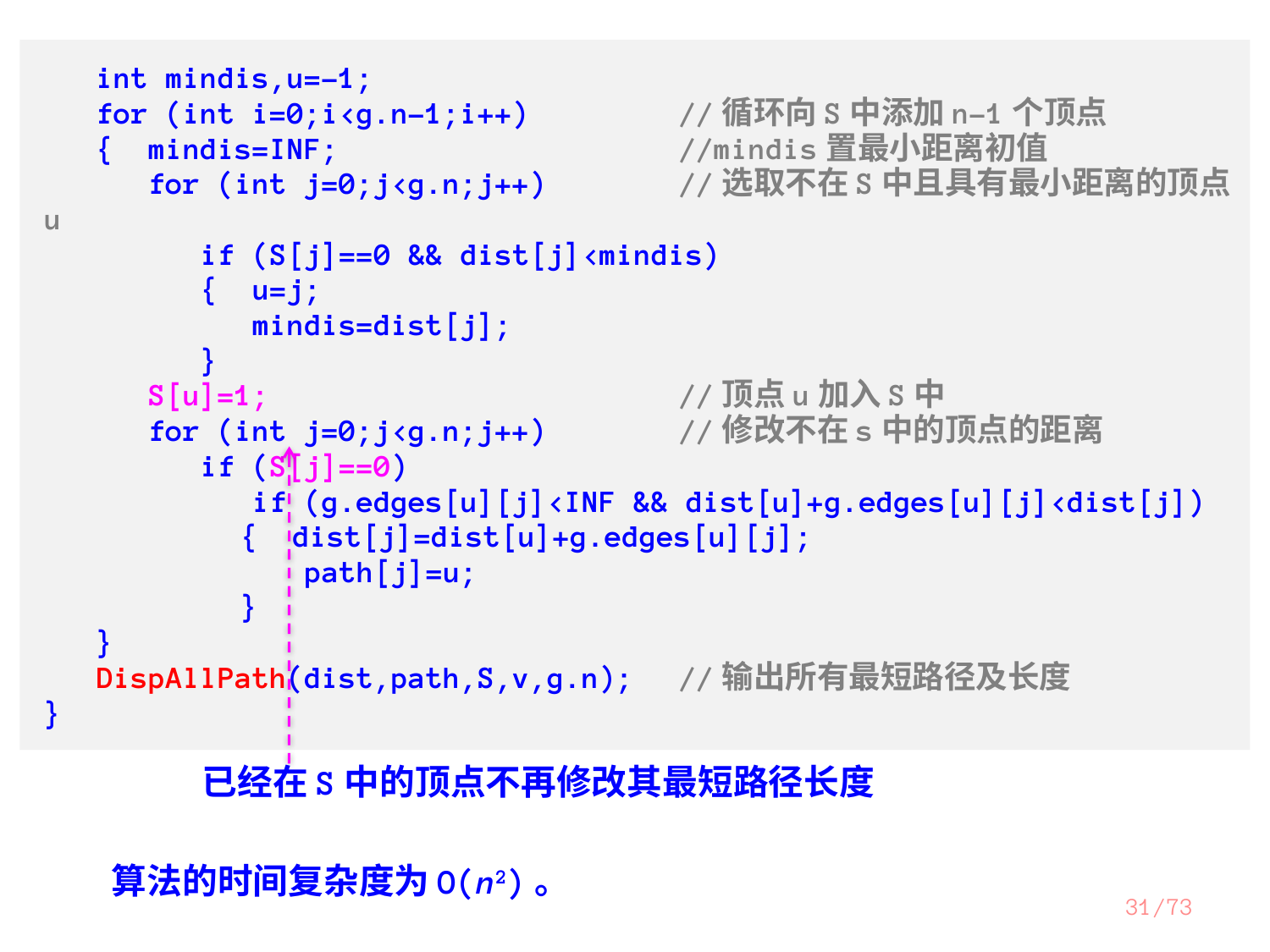

int mindis,u=-1;
   for (int i=0;i<g.n-1;i++)		//循环向S中添加n-1个顶点
   {  mindis=INF;			//mindis置最小距离初值
      for (int j=0;j<g.n;j++)		//选取不在S中且具有最小距离的顶点u
         if (S[j]==0 && dist[j]<mindis)
         {  u=j;
            mindis=dist[j];
         }
      S[u]=1;				//顶点u加入S中
      for (int j=0;j<g.n;j++)		//修改不在s中的顶点的距离
         if (S[j]==0)
            if (g.edges[u][j]<INF && dist[u]+g.edges[u][j]<dist[j])
	    {  dist[j]=dist[u]+g.edges[u][j];
               path[j]=u;
	    }
   }
   DispAllPath(dist,path,S,v,g.n);	//输出所有最短路径及长度
}
已经在S中的顶点不再修改其最短路径长度
算法的时间复杂度为O(n2)。
31/73